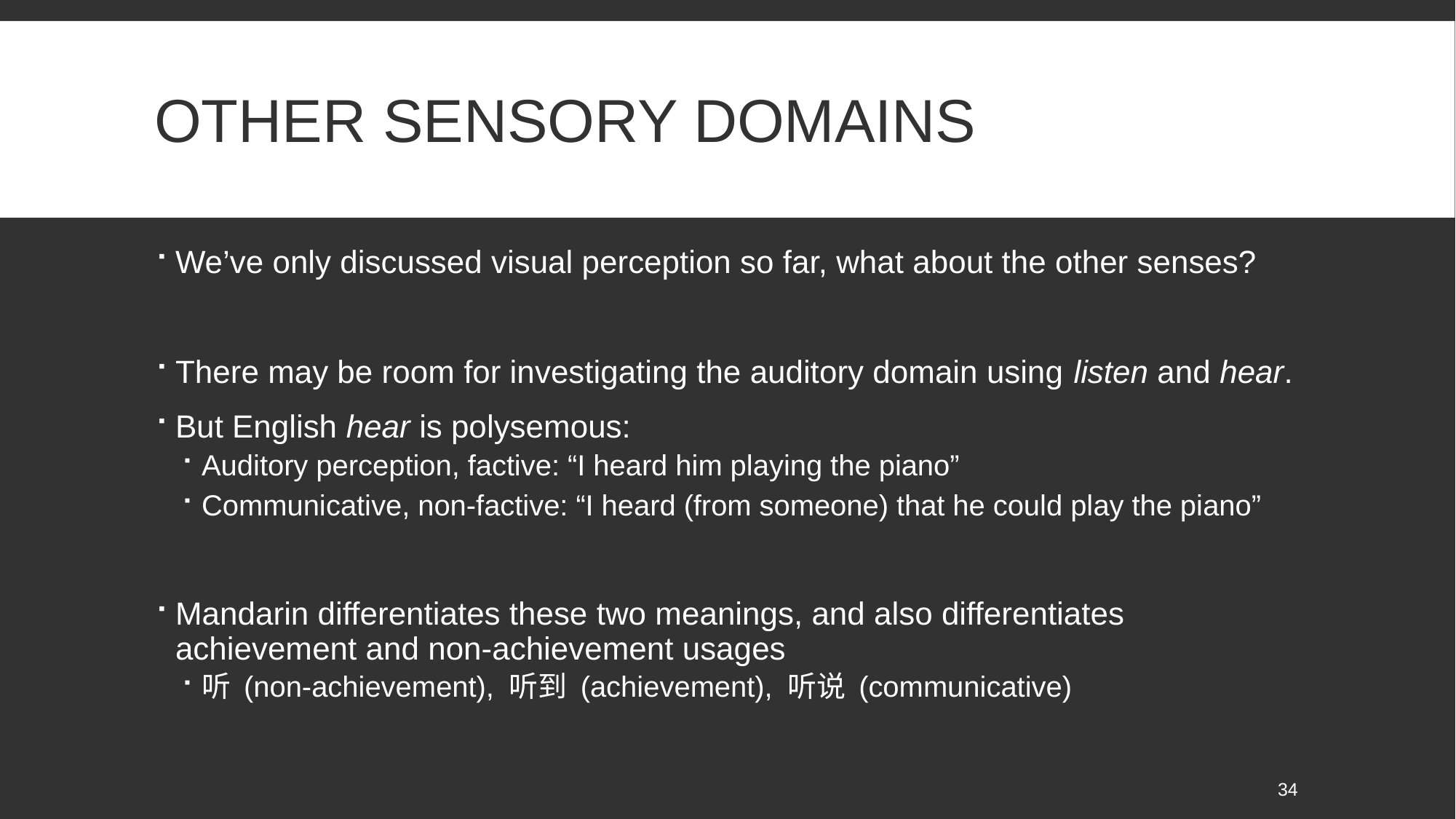

# Other sensory domains
We’ve only discussed visual perception so far, what about the other senses?

There may be room for investigating the auditory domain using listen and hear.
But English hear is polysemous:
Auditory perception, factive: “I heard him playing the piano”
Communicative, non-factive: “I heard (from someone) that he could play the piano”

Mandarin differentiates these two meanings, and also differentiates achievement and non-achievement usages
听 (non-achievement), 听到 (achievement), 听说 (communicative)

34